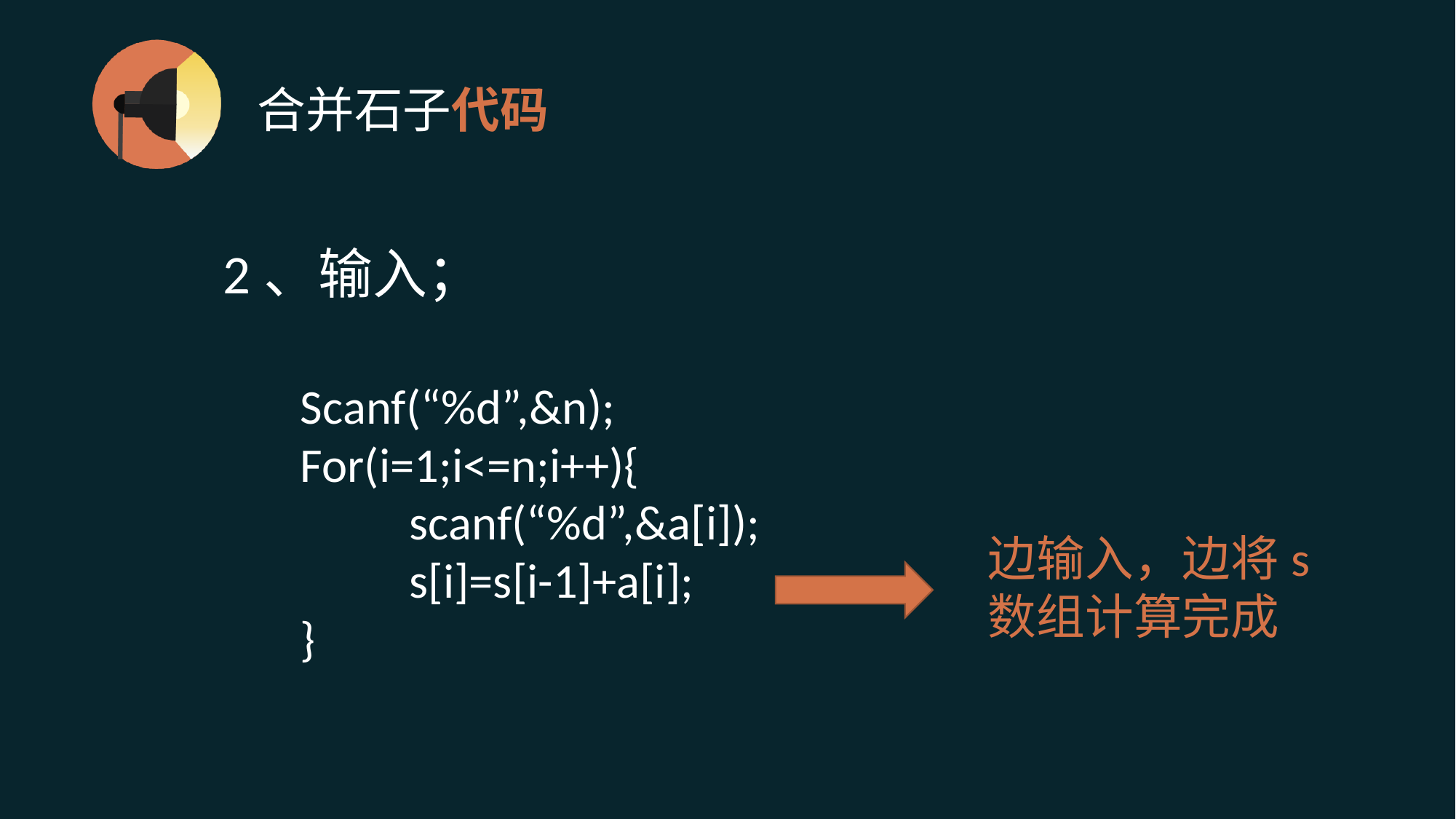

# 合并石子代码
2、输入；
Scanf(“%d”,&n);
For(i=1;i<=n;i++){
	scanf(“%d”,&a[i]);
	s[i]=s[i-1]+a[i];
}
边输入，边将s数组计算完成